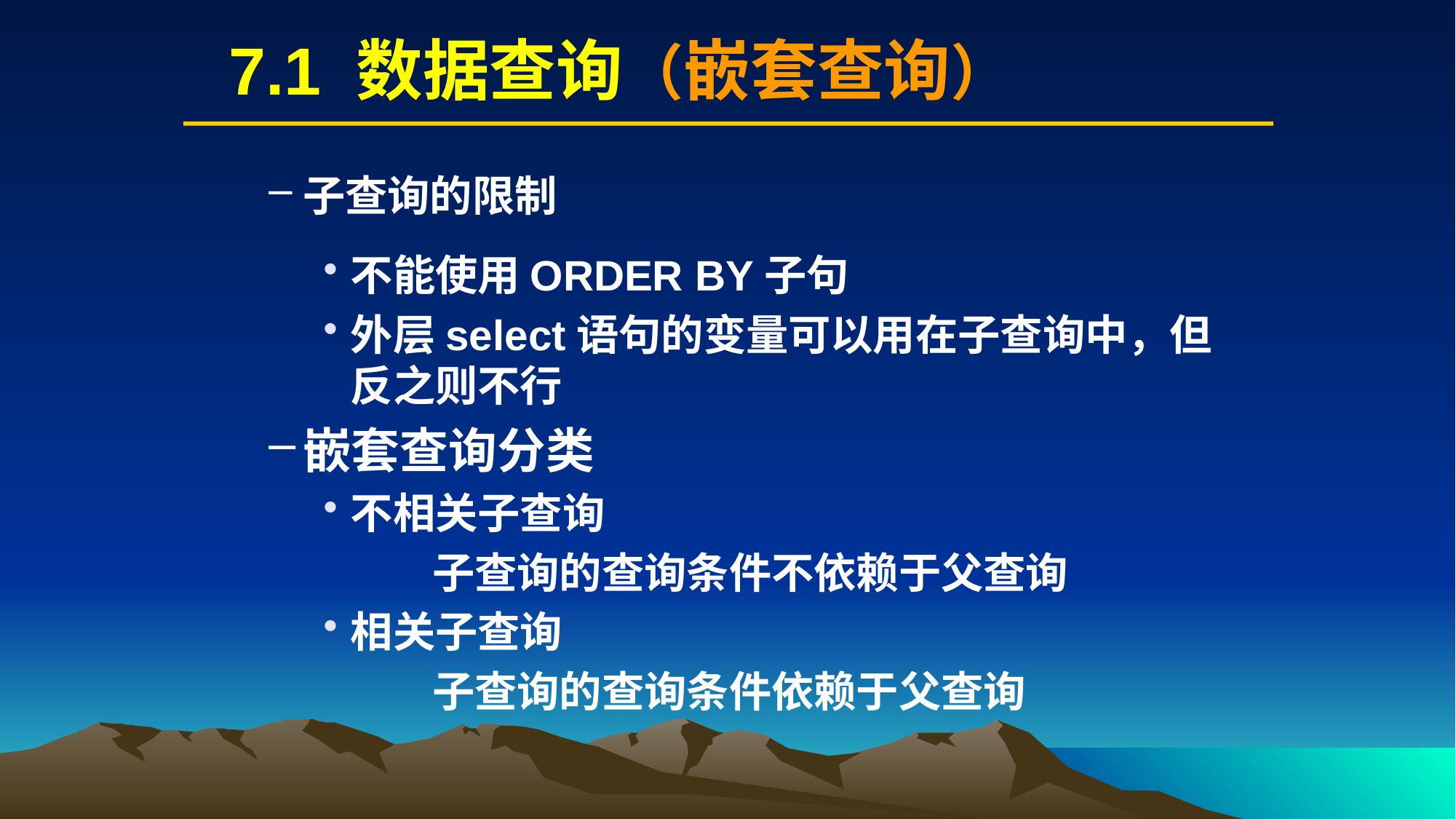

# 7.1 数据查询（嵌套查询）

子查询的限制
不能使用ORDER BY子句
外层select语句的变量可以用在子查询中，但反之则不行
嵌套查询分类
不相关子查询
子查询的查询条件不依赖于父查询
相关子查询
子查询的查询条件依赖于父查询